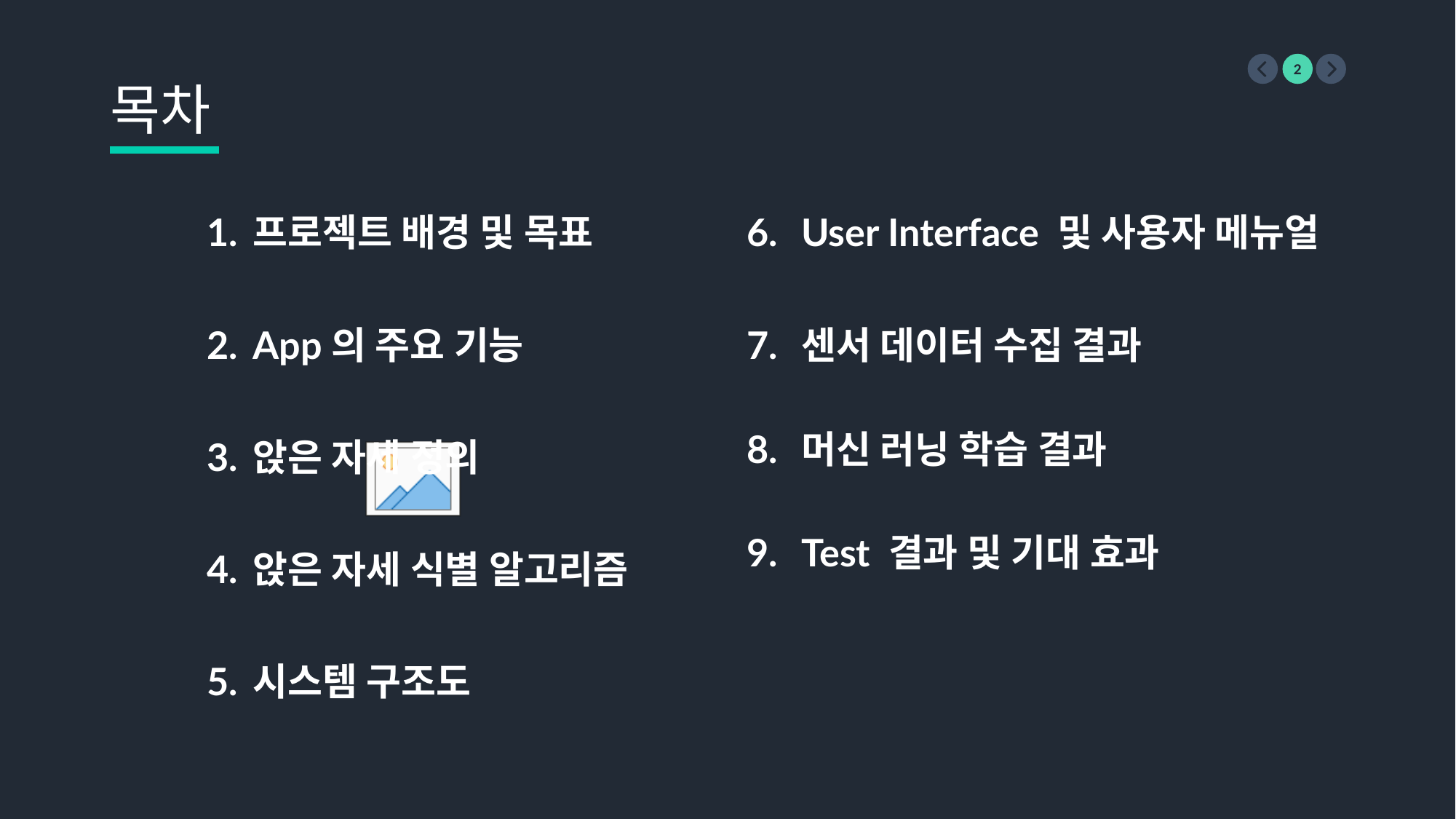

목차
프로젝트 배경 및 목표

App의 주요 기능

앉은 자세 정의

앉은 자세 식별 알고리즘

시스템 구조도

User Interface 및 사용자 메뉴얼

센서 데이터 수집 결과

머신 러닝 학습 결과

Test 결과 및 기대 효과